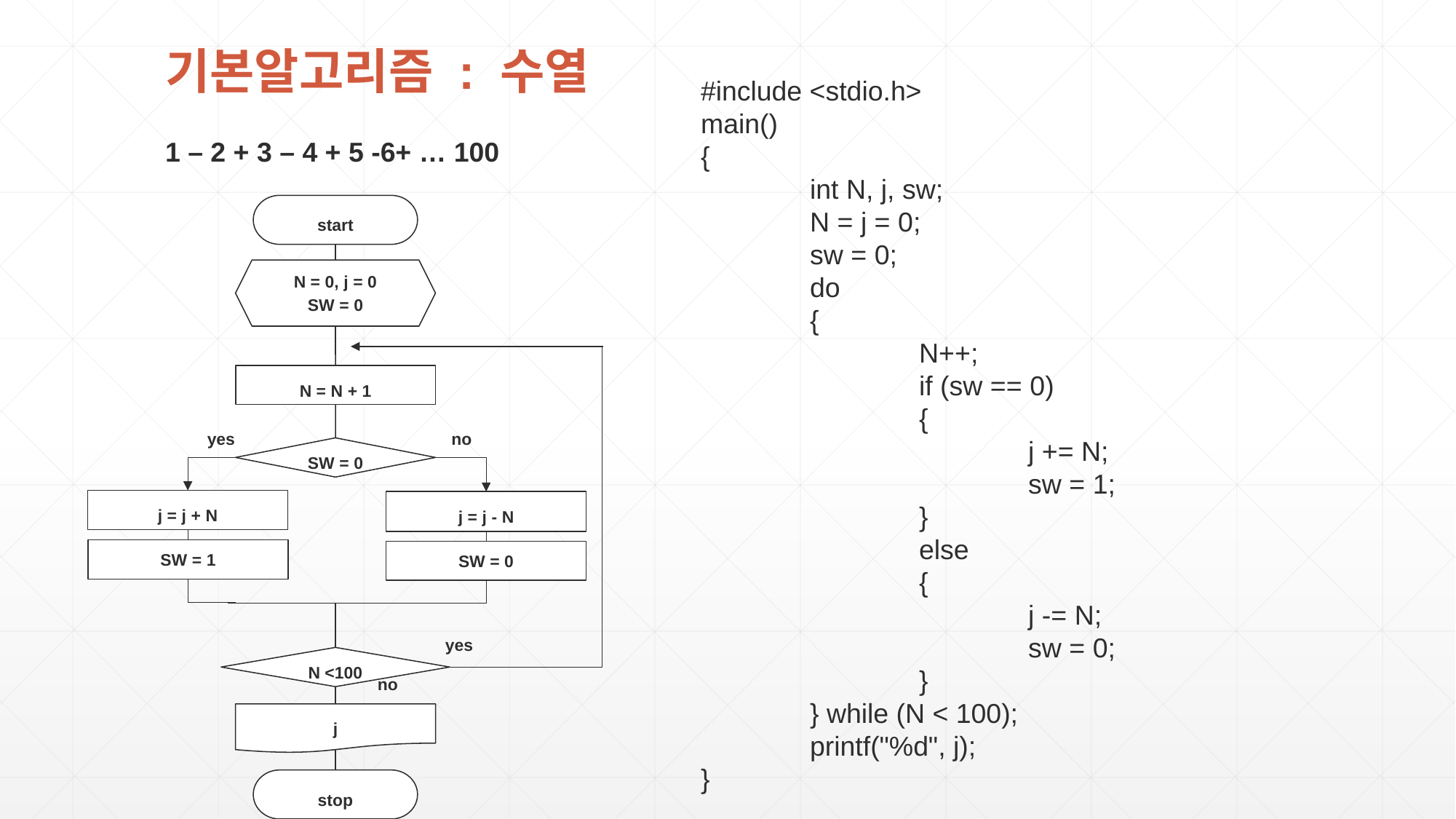

기본알고리즘 : 수열
#include <stdio.h>
main()
{
	int N, j, sw;
	N = j = 0;
	sw = 0;
	do
	{
		N++;
		if (sw == 0)
		{
			j += N;
			sw = 1;
		}
		else
		{
			j -= N;
			sw = 0;
		}
	} while (N < 100);
	printf("%d", j);
}
1 – 2 + 3 – 4 + 5 -6+ … 100
start
N = 0, j = 0
SW = 0
N = N + 1
yes
no
SW = 0
j = j + N
j = j - N
SW = 1
SW = 0
yes
N <100
no
j
stop